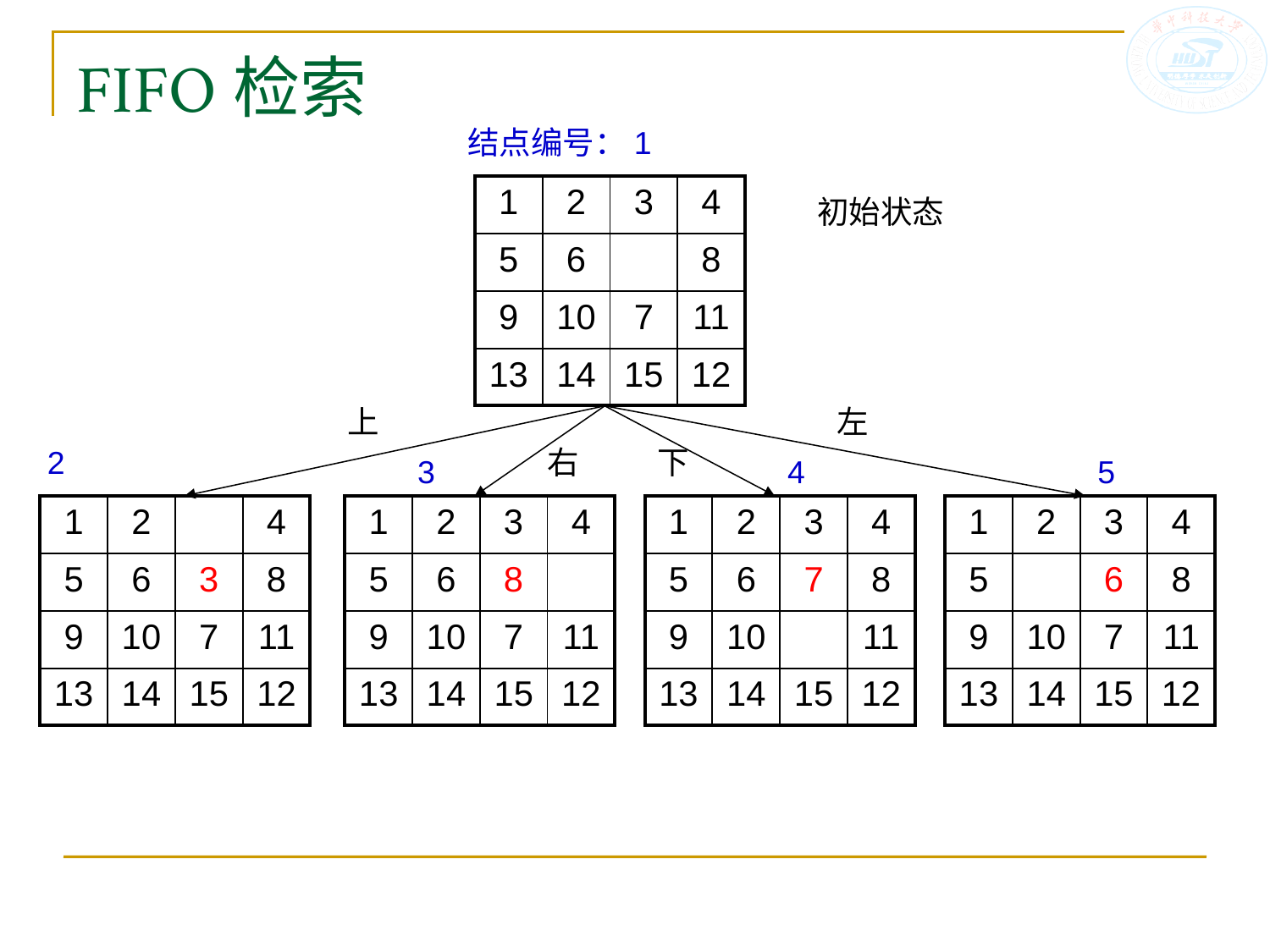

# FIFO检索
结点编号：1
| 1 | 2 | 3 | 4 |
| --- | --- | --- | --- |
| 5 | 6 |  | 8 |
| 9 | 10 | 7 | 11 |
| 13 | 14 | 15 | 12 |
初始状态
上
左

右
下
2
3
4
5
| 1 | 2 |  | 4 |
| --- | --- | --- | --- |
| 5 | 6 | 3 | 8 |
| 9 | 10 | 7 | 11 |
| 13 | 14 | 15 | 12 |
| 1 | 2 | 3 | 4 |
| --- | --- | --- | --- |
| 5 | 6 | 8 |  |
| 9 | 10 | 7 | 11 |
| 13 | 14 | 15 | 12 |
| 1 | 2 | 3 | 4 |
| --- | --- | --- | --- |
| 5 | 6 | 7 | 8 |
| 9 | 10 |  | 11 |
| 13 | 14 | 15 | 12 |
| 1 | 2 | 3 | 4 |
| --- | --- | --- | --- |
| 5 |  | 6 | 8 |
| 9 | 10 | 7 | 11 |
| 13 | 14 | 15 | 12 |